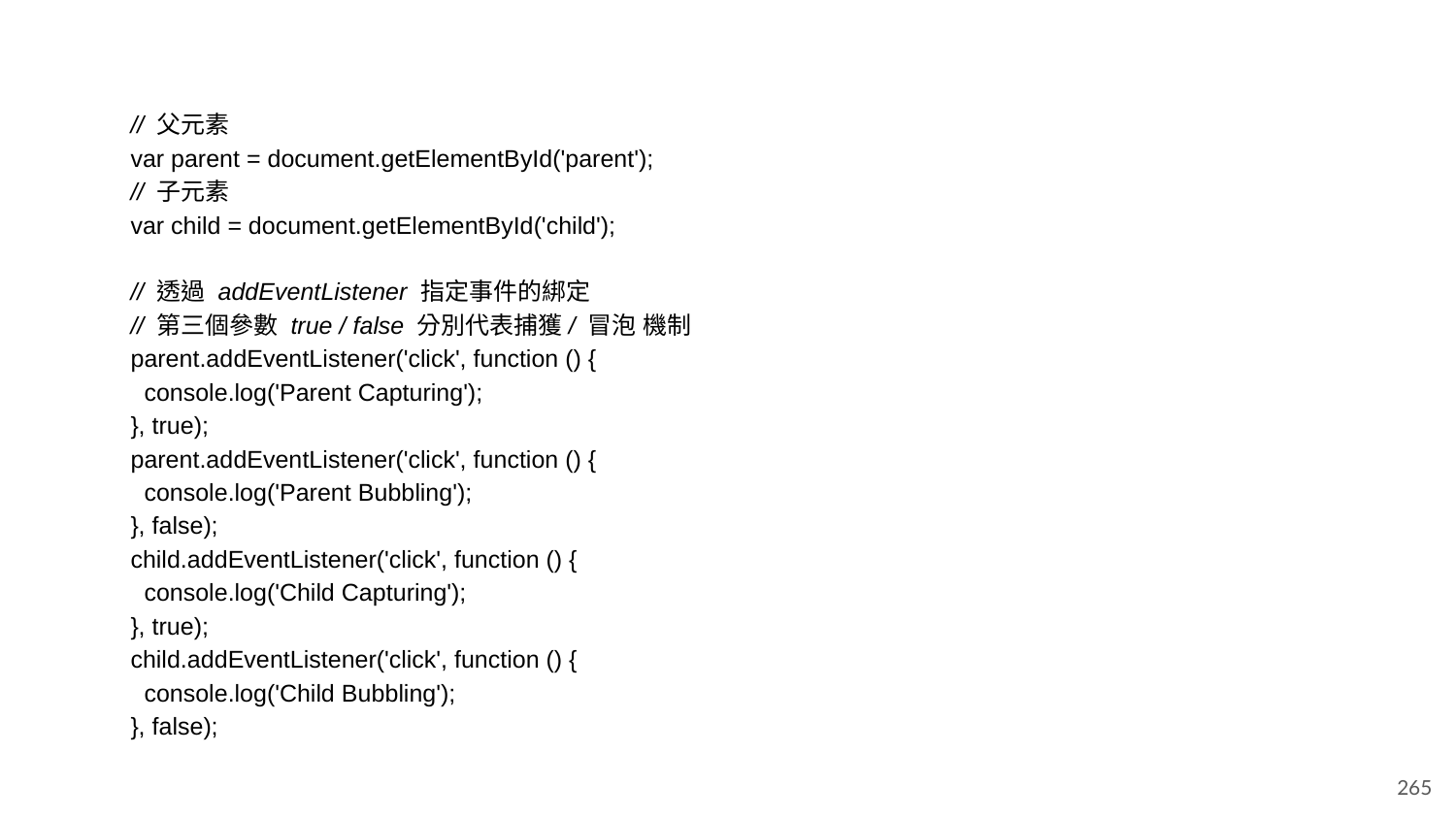

// 父元素
var parent = document.getElementById('parent');
// 子元素
var child = document.getElementById('child');

// 透過 addEventListener 指定事件的綁定
// 第三個參數 true / false 分別代表捕獲/ 冒泡 機制
parent.addEventListener('click', function () {
  console.log('Parent Capturing');
}, true);
parent.addEventListener('click', function () {
  console.log('Parent Bubbling');
}, false);
child.addEventListener('click', function () {
  console.log('Child Capturing');
}, true);
child.addEventListener('click', function () {
  console.log('Child Bubbling');
}, false);

265